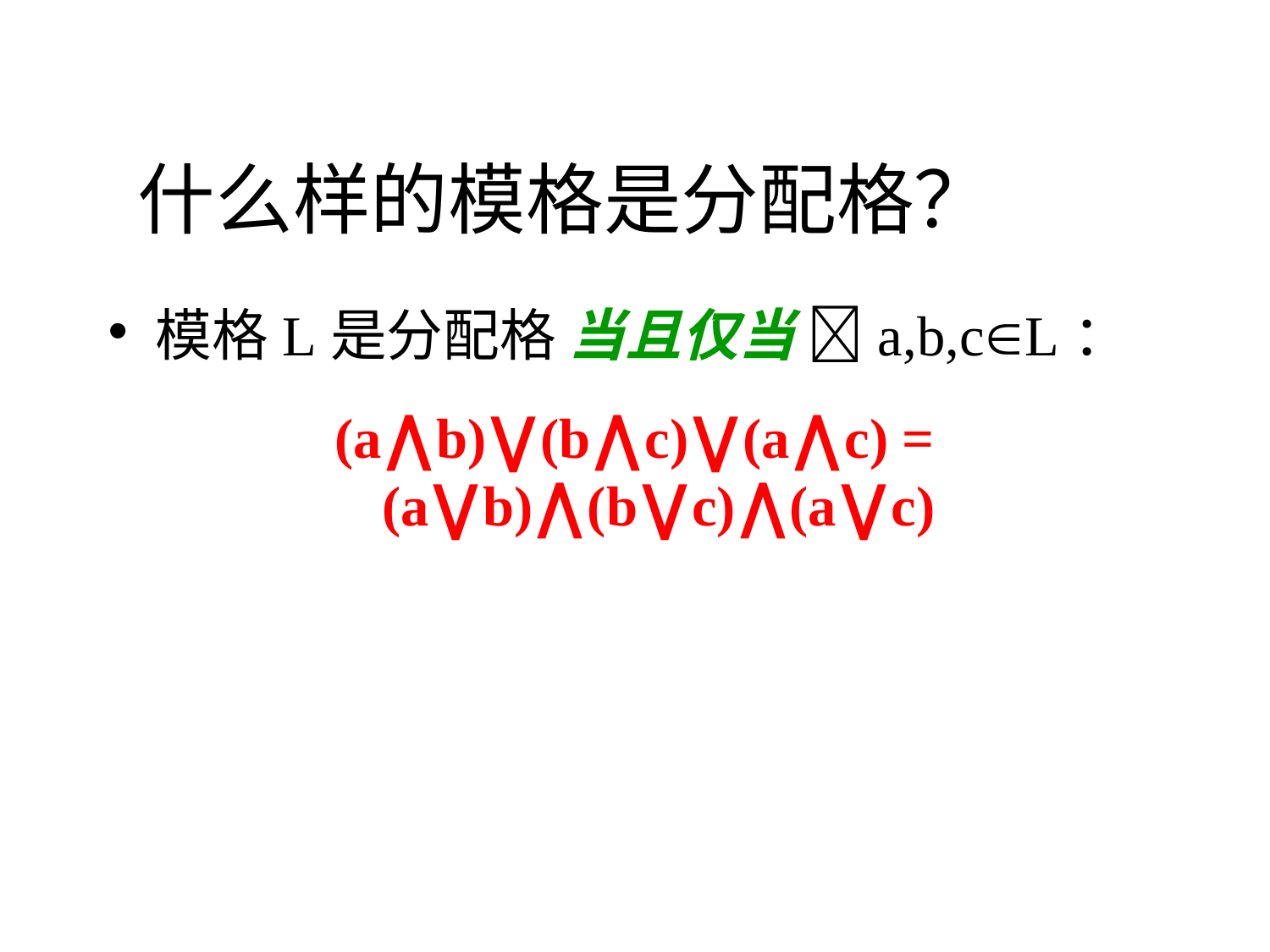

# 什么样的模格是分配格？
模格L是分配格 当且仅当 ∀a,b,c∈L：
(a⋀b)⋁(b⋀c)⋁(a⋀c) = (a⋁b)⋀(b⋁c)⋀(a⋁c)